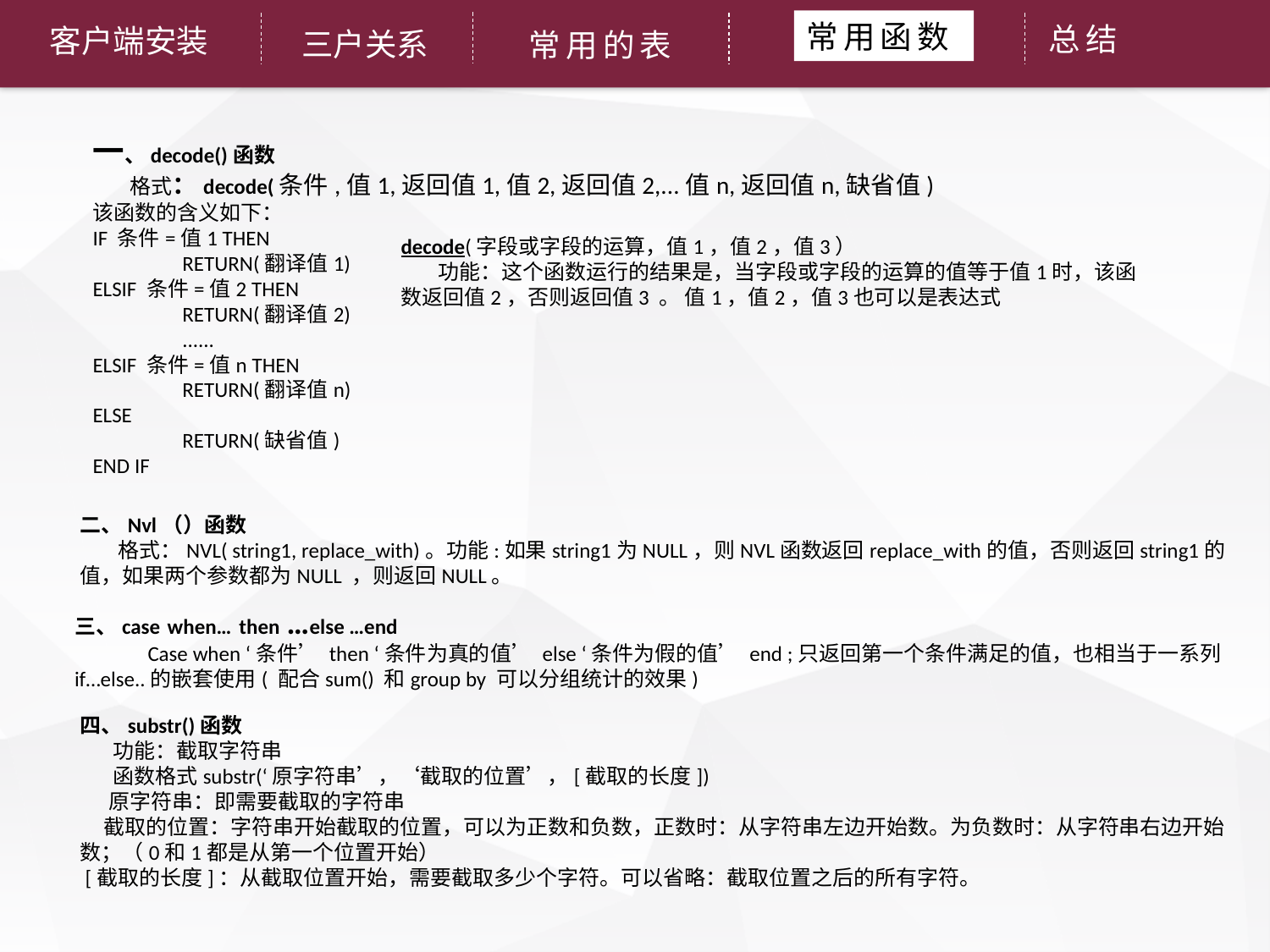

常用函数
总结
客户端安装
三户关系
常用的表
一、decode()函数
       格式：decode(条件,值1,返回值1,值2,返回值2,...值n,返回值n,缺省值)
该函数的含义如下：
IF 条件=值1 THEN
　　　　RETURN(翻译值1)
ELSIF 条件=值2 THEN
　　　　RETURN(翻译值2)
　　　　......
ELSIF 条件=值n THEN
　　　　RETURN(翻译值n)
ELSE
　　　　RETURN(缺省值)
END IF

decode(字段或字段的运算，值1，值2，值3）
       功能：这个函数运行的结果是，当字段或字段的运算的值等于值1时，该函数返回值2，否则返回值3 。 值1，值2，值3也可以是表达式
二、Nvl（）函数
       格式：NVL( string1, replace_with)。功能:如果string1为NULL，则NVL函数返回replace_with的值，否则返回string1的值，如果两个参数都为NULL ，则返回NULL。

三、case when… then …else …end
               Case when ‘条件’ then ‘条件为真的值’ else ‘条件为假的值’ end ;只返回第一个条件满足的值，也相当于一系列 if…else..的嵌套使用( 配合sum() 和group by 可以分组统计的效果)

四、substr()函数
      功能：截取字符串
      函数格式substr(‘原字符串’，‘截取的位置’，[截取的长度])
     原字符串：即需要截取的字符串
    截取的位置：字符串开始截取的位置，可以为正数和负数，正数时：从字符串左边开始数。为负数时：从字符串右边开始数；（0和1都是从第一个位置开始）
 [截取的长度]：从截取位置开始，需要截取多少个字符。可以省略：截取位置之后的所有字符。